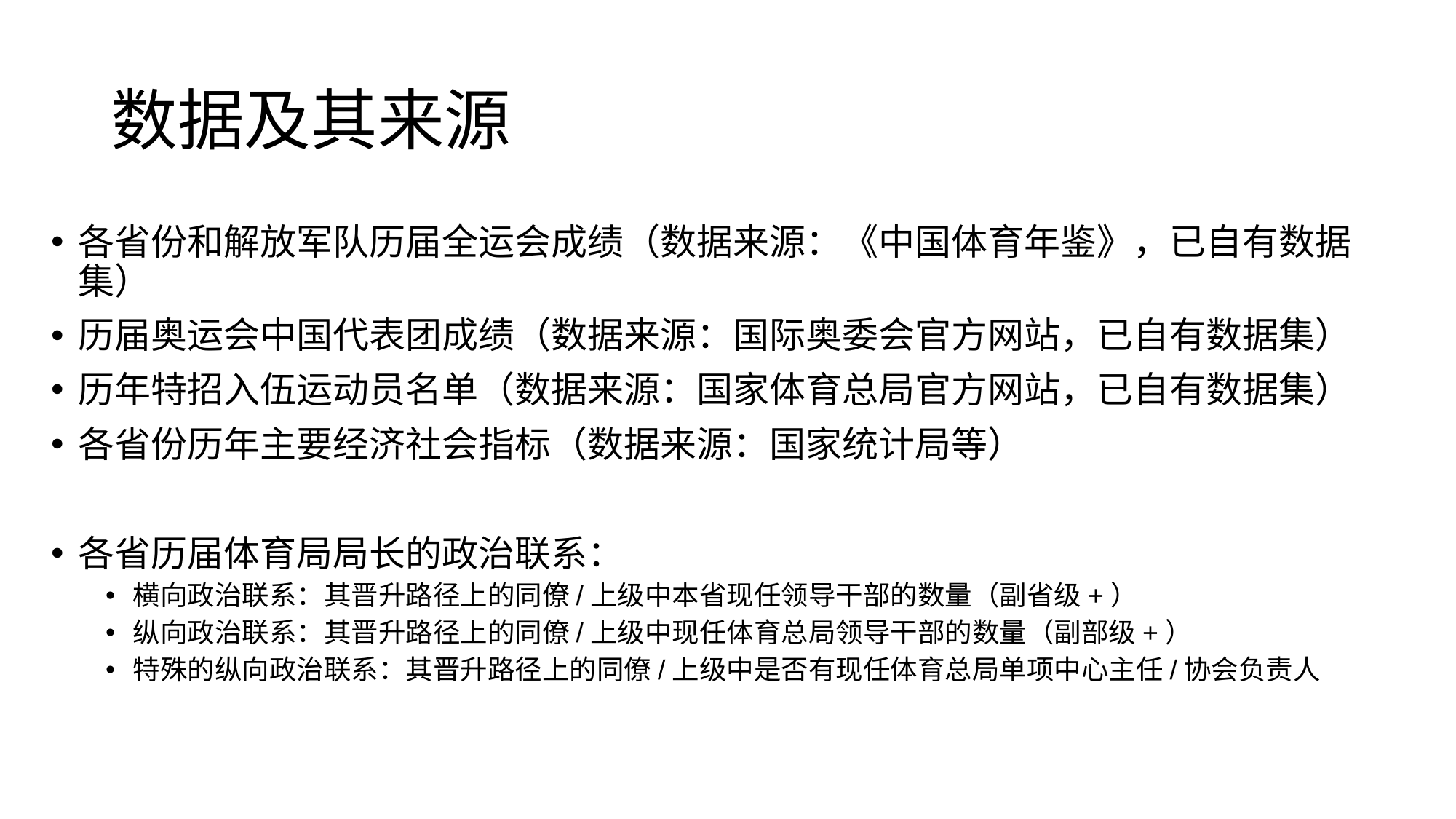

# 数据及其来源
各省份和解放军队历届全运会成绩（数据来源：《中国体育年鉴》，已自有数据集）
历届奥运会中国代表团成绩（数据来源：国际奥委会官方网站，已自有数据集）
历年特招入伍运动员名单（数据来源：国家体育总局官方网站，已自有数据集）
各省份历年主要经济社会指标（数据来源：国家统计局等）

各省历届体育局局长的政治联系：
横向政治联系：其晋升路径上的同僚/上级中本省现任领导干部的数量（副省级+）
纵向政治联系：其晋升路径上的同僚/上级中现任体育总局领导干部的数量（副部级+）
特殊的纵向政治联系：其晋升路径上的同僚/上级中是否有现任体育总局单项中心主任/协会负责人